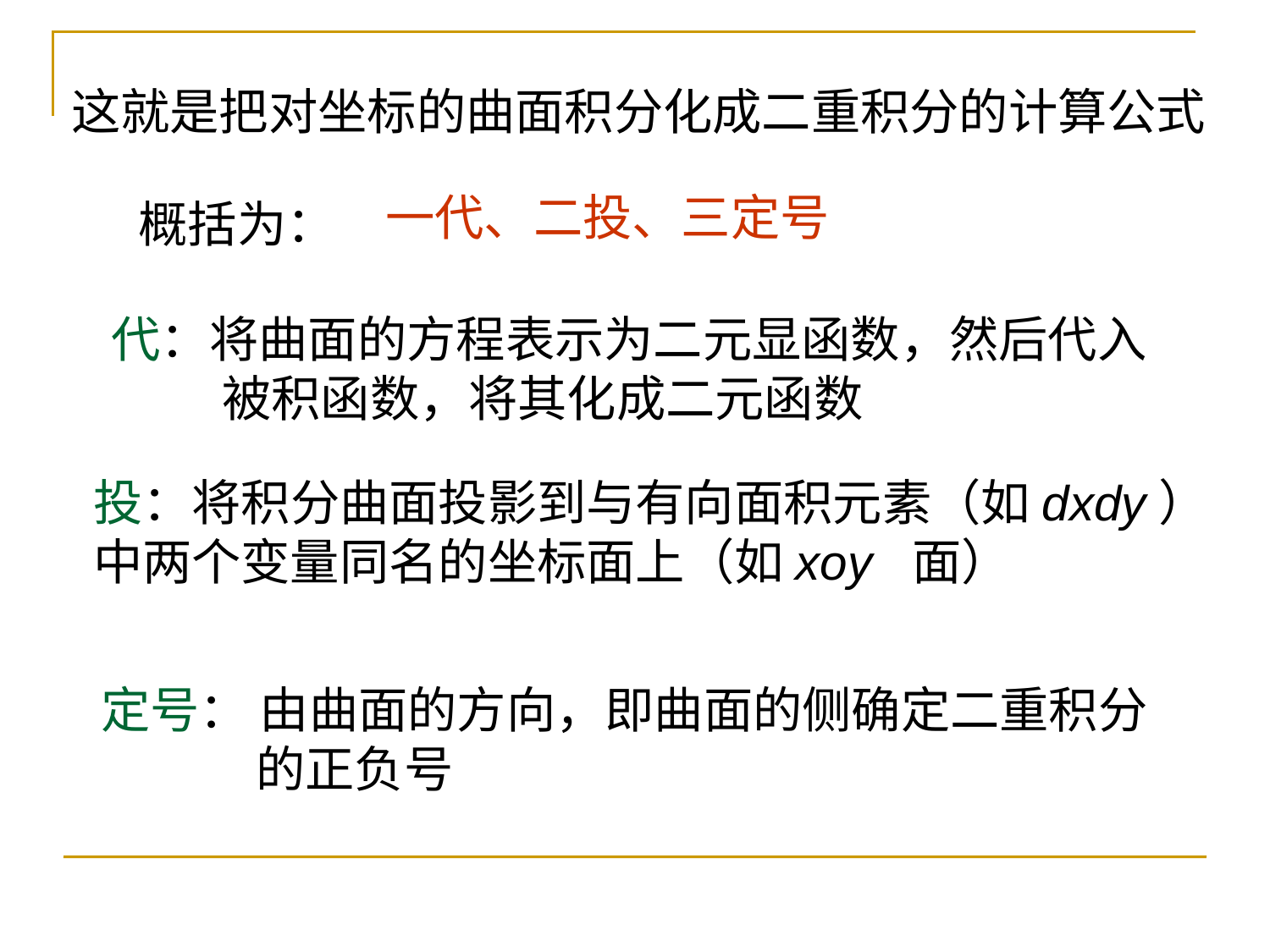

这就是把对坐标的曲面积分化成二重积分的计算公式
一代、二投、三定号
概括为：
代：将曲面的方程表示为二元显函数，然后代入
         被积函数，将其化成二元函数
投：将积分曲面投影到与有向面积元素（如dxdy）
中两个变量同名的坐标面上（如xoy  面）
定号： 由曲面的方向，即曲面的侧确定二重积分
             的正负号